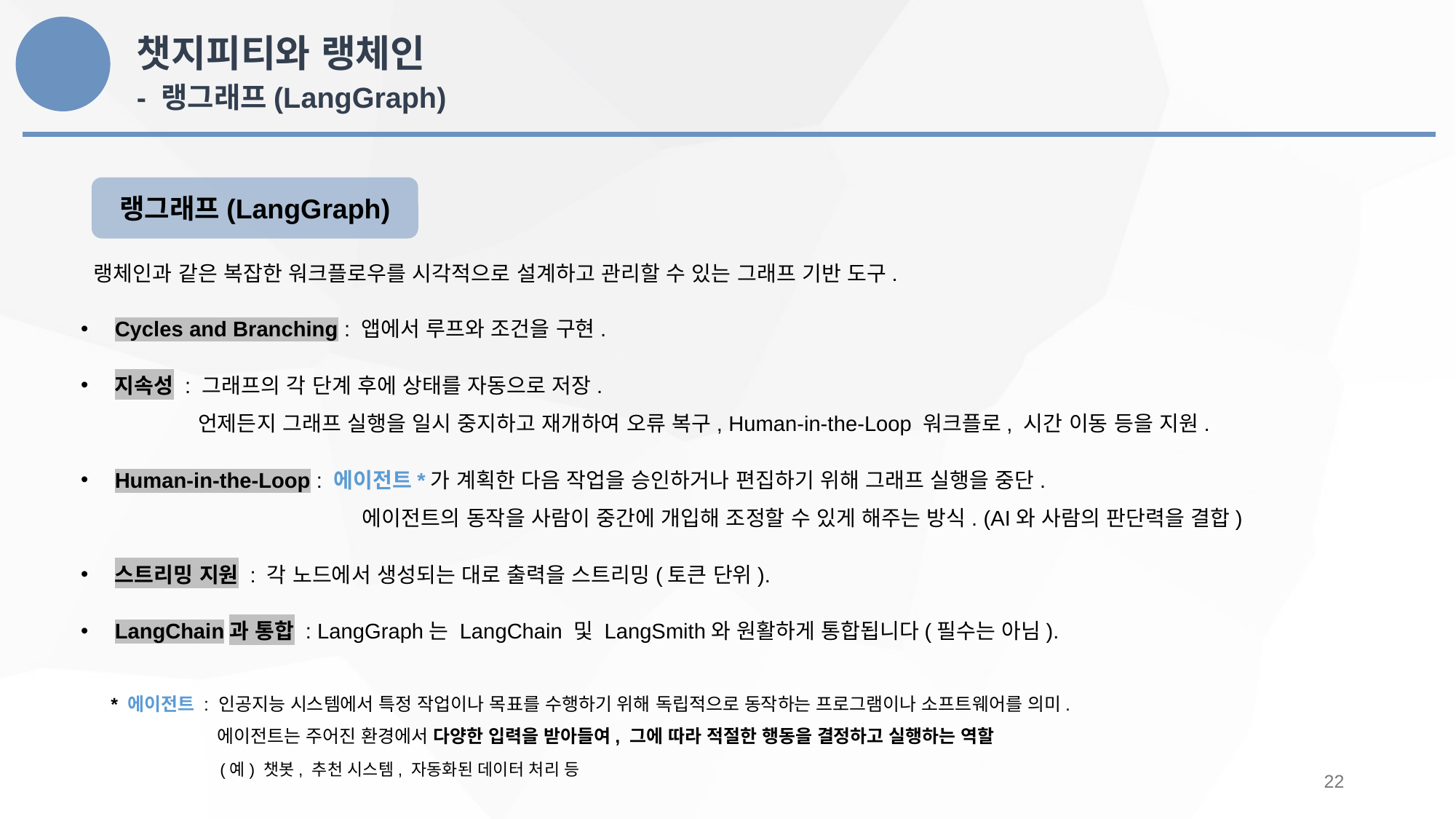

챗지피티와 랭체인
- 랭그래프(LangGraph)
랭그래프(LangGraph)
랭체인과 같은 복잡한 워크플로우를 시각적으로 설계하고 관리할 수 있는 그래프 기반 도구.
Cycles and Branching : 앱에서 루프와 조건을 구현.

지속성 : 그래프의 각 단계 후에 상태를 자동으로 저장.
             언제든지 그래프 실행을 일시 중지하고 재개하여 오류 복구, Human-in-the-Loop 워크플로, 시간 이동 등을 지원.

Human-in-the-Loop : 에이전트*가 계획한 다음 작업을 승인하거나 편집하기 위해 그래프 실행을 중단.
		    에이전트의 동작을 사람이 중간에 개입해 조정할 수 있게 해주는 방식. (AI와 사람의 판단력을 결합)

스트리밍 지원 : 각 노드에서 생성되는 대로 출력을 스트리밍(토큰 단위).

LangChain과 통합 : LangGraph는 LangChain 및 LangSmith와 원활하게 통합됩니다(필수는 아님).
* 에이전트 : 인공지능 시스템에서 특정 작업이나 목표를 수행하기 위해 독립적으로 동작하는 프로그램이나 소프트웨어를 의미.
                    에이전트는 주어진 환경에서 다양한 입력을 받아들여, 그에 따라 적절한 행동을 결정하고 실행하는 역할
	(예) 챗봇, 추천 시스템, 자동화된 데이터 처리 등
22